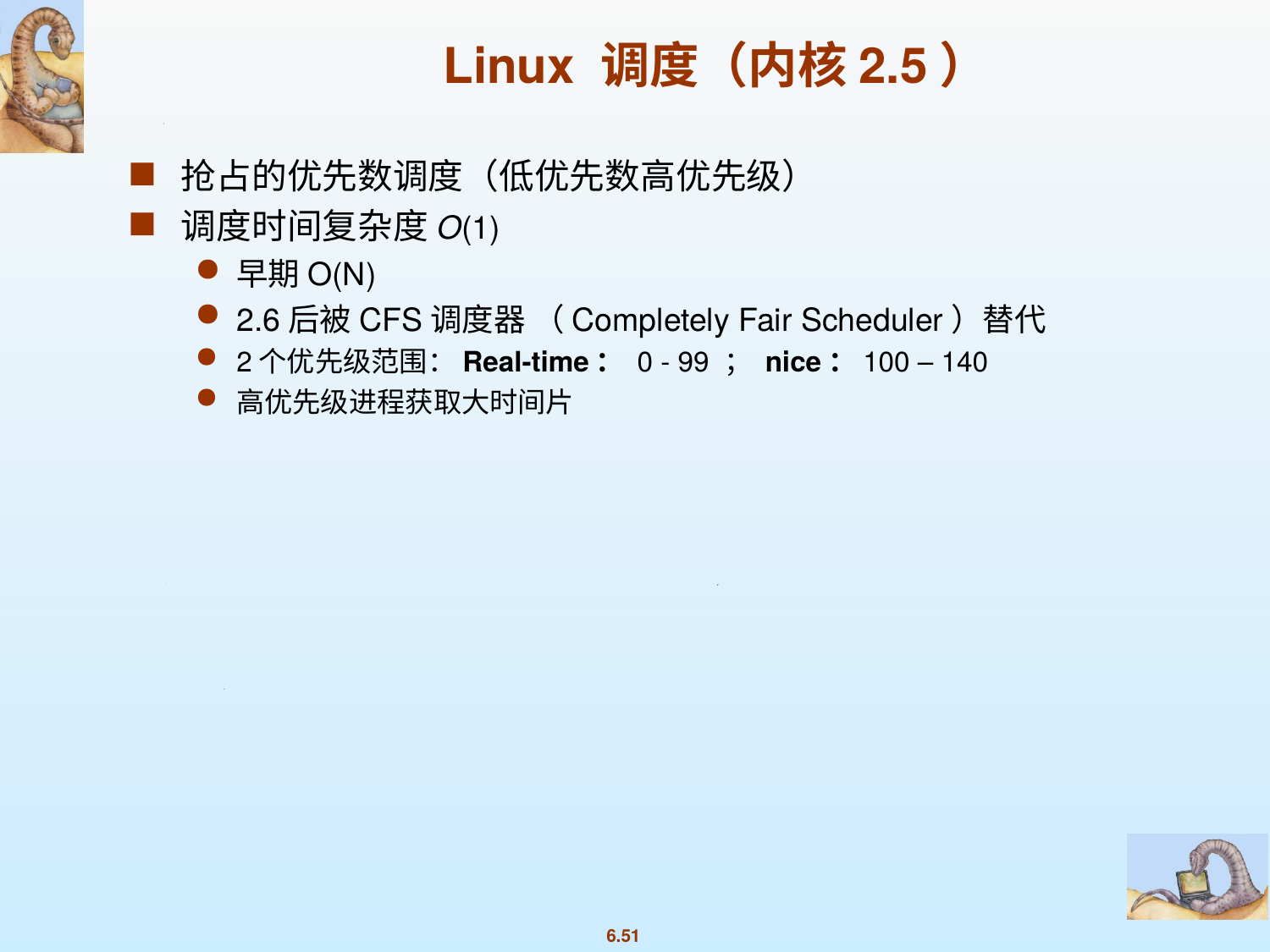

Linux 调度（内核2.5）
抢占的优先数调度（低优先数高优先级）
调度时间复杂度O(1)
早期O(N)
2.6后被CFS调度器 （Completely Fair Scheduler）替代
2个优先级范围：Real-time： 0 - 99 ； nice：100 – 140
高优先级进程获取大时间片